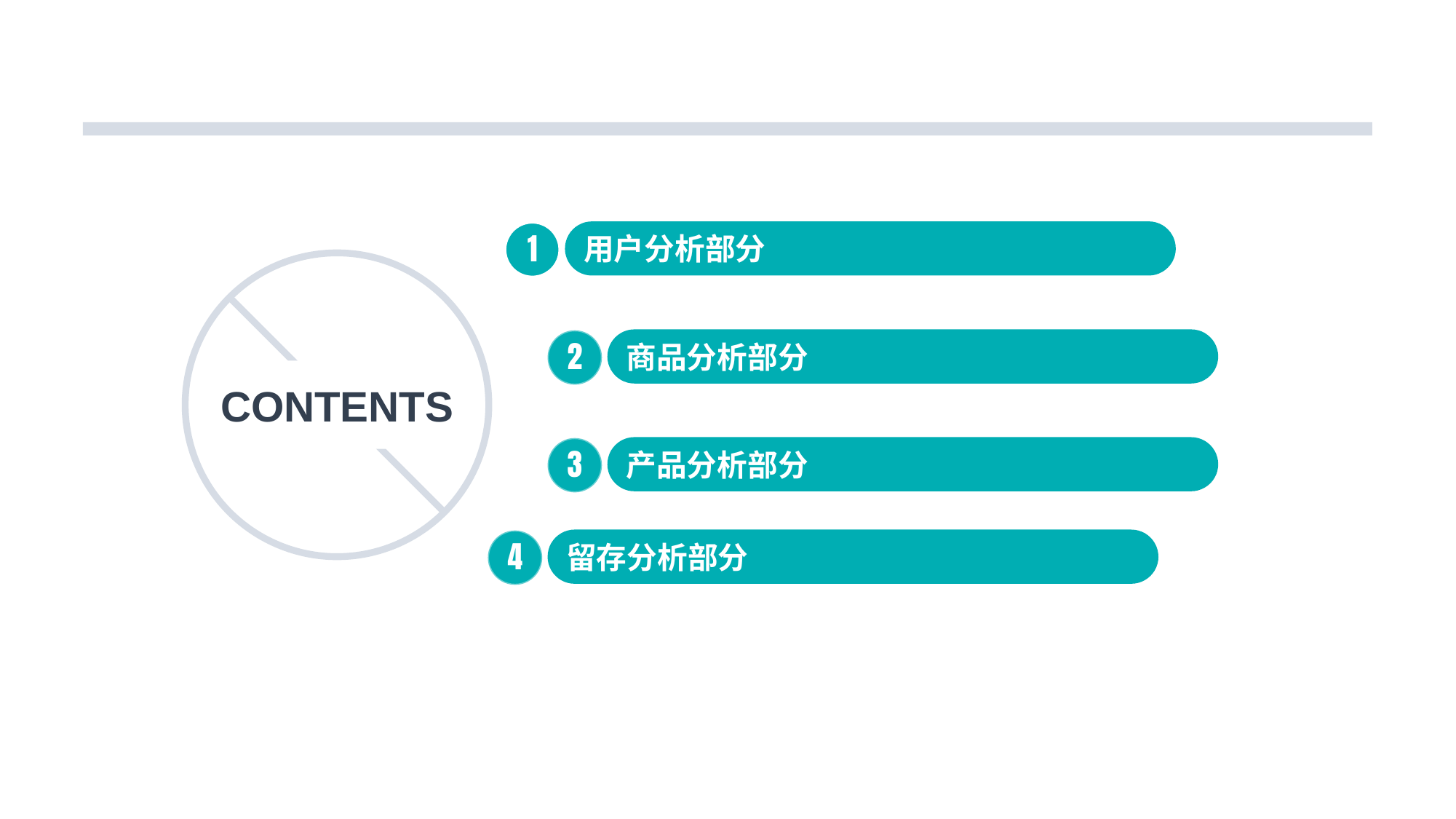

用户分析部分
1

商品分析部分
2
CONTENTS
产品分析部分
3
留存分析部分
4